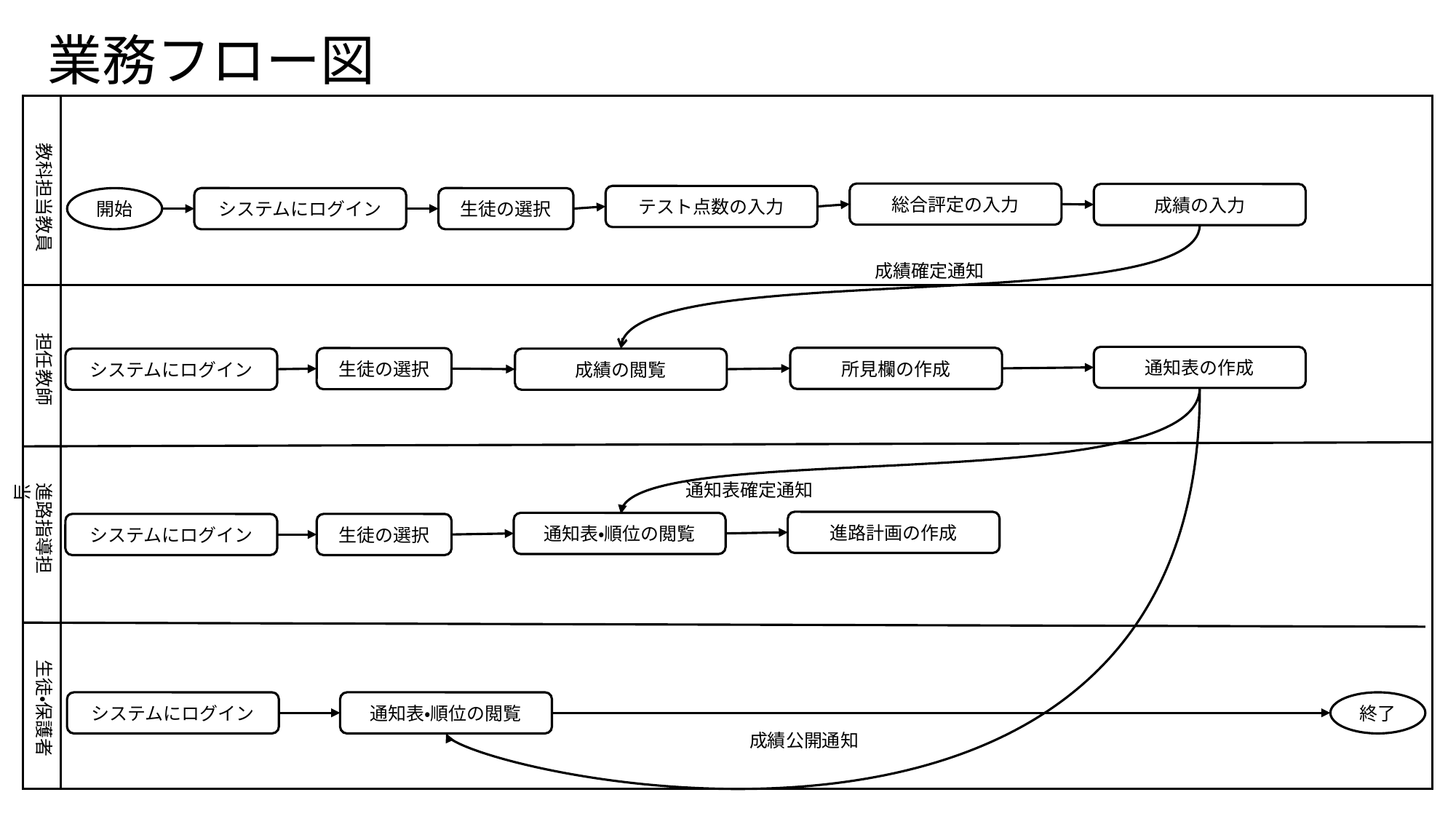

# 業務フロー図

教科担当教員
総合評定の入力
成績の入力
テスト点数の入力
開始
システムにログイン
生徒の選択
成績確定通知
担任教師
通知表の作成
所見欄の作成
生徒の選択
システムにログイン
成績の閲覧
進路指導担当
通知表確定通知
進路計画の作成
通知表・順位の閲覧
生徒の選択
システムにログイン
生徒・保護者
通知表・順位の閲覧
システムにログイン
終了
成績公開通知